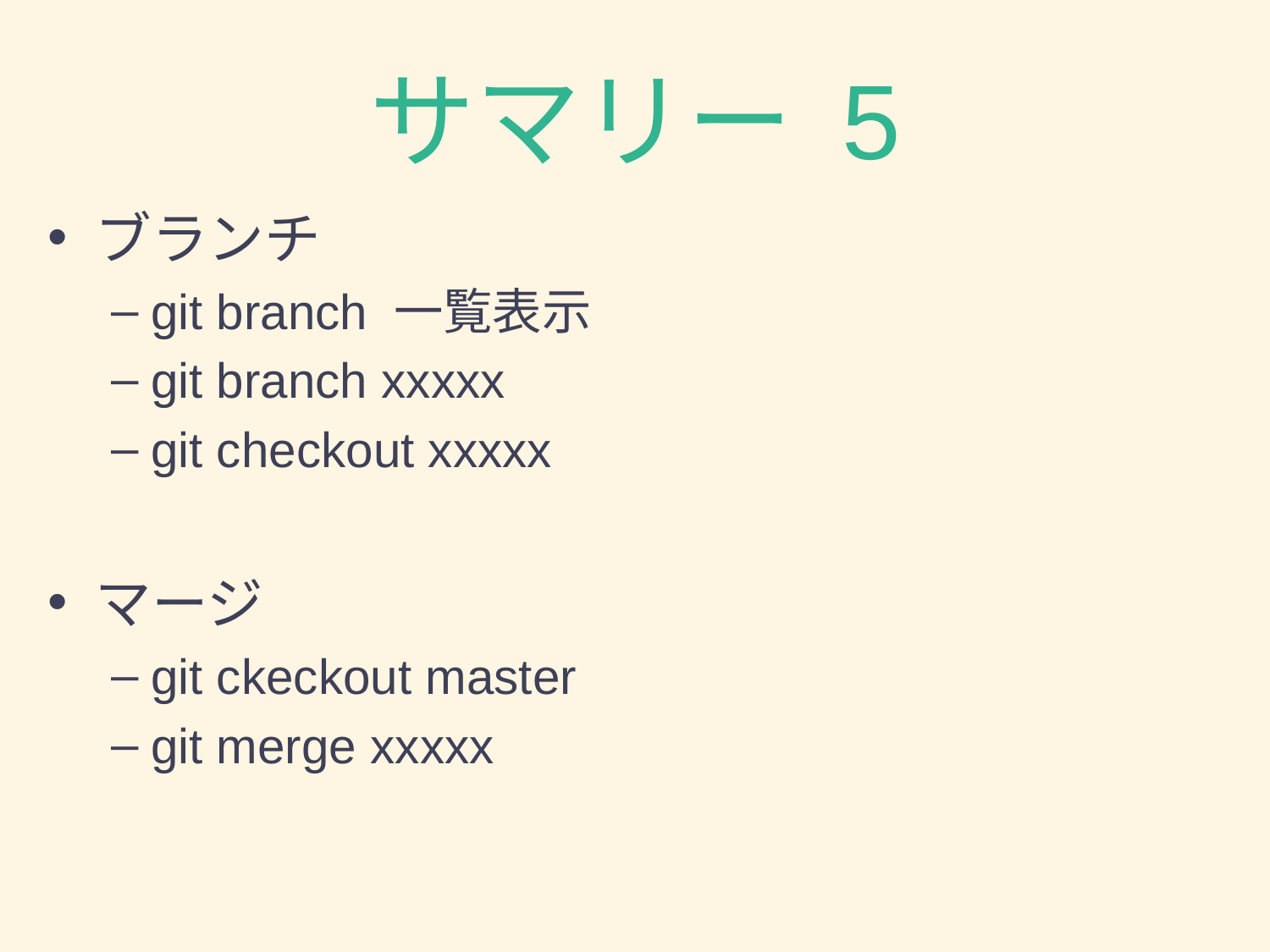

# サマリー 5
ブランチ
git branch 一覧表示
git branch xxxxx
git checkout xxxxx

マージ
git ckeckout master
git merge xxxxx